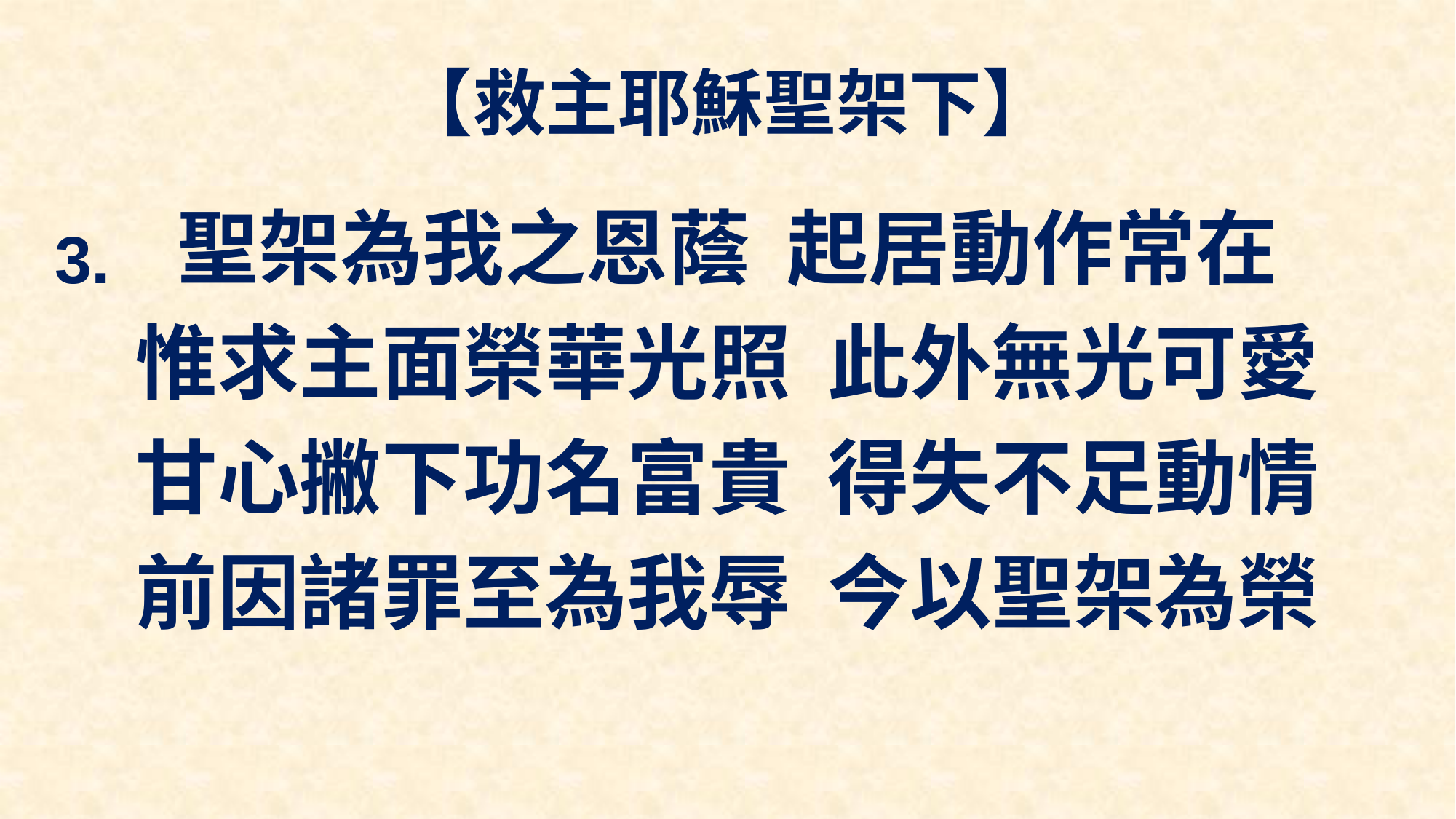

# 【救主耶穌聖架下】
聖架為我之恩蔭  起居動作常在
惟求主面榮華光照  此外無光可愛
甘心撇下功名富貴  得失不足動情
前因諸罪至為我辱  今以聖架為榮

3.